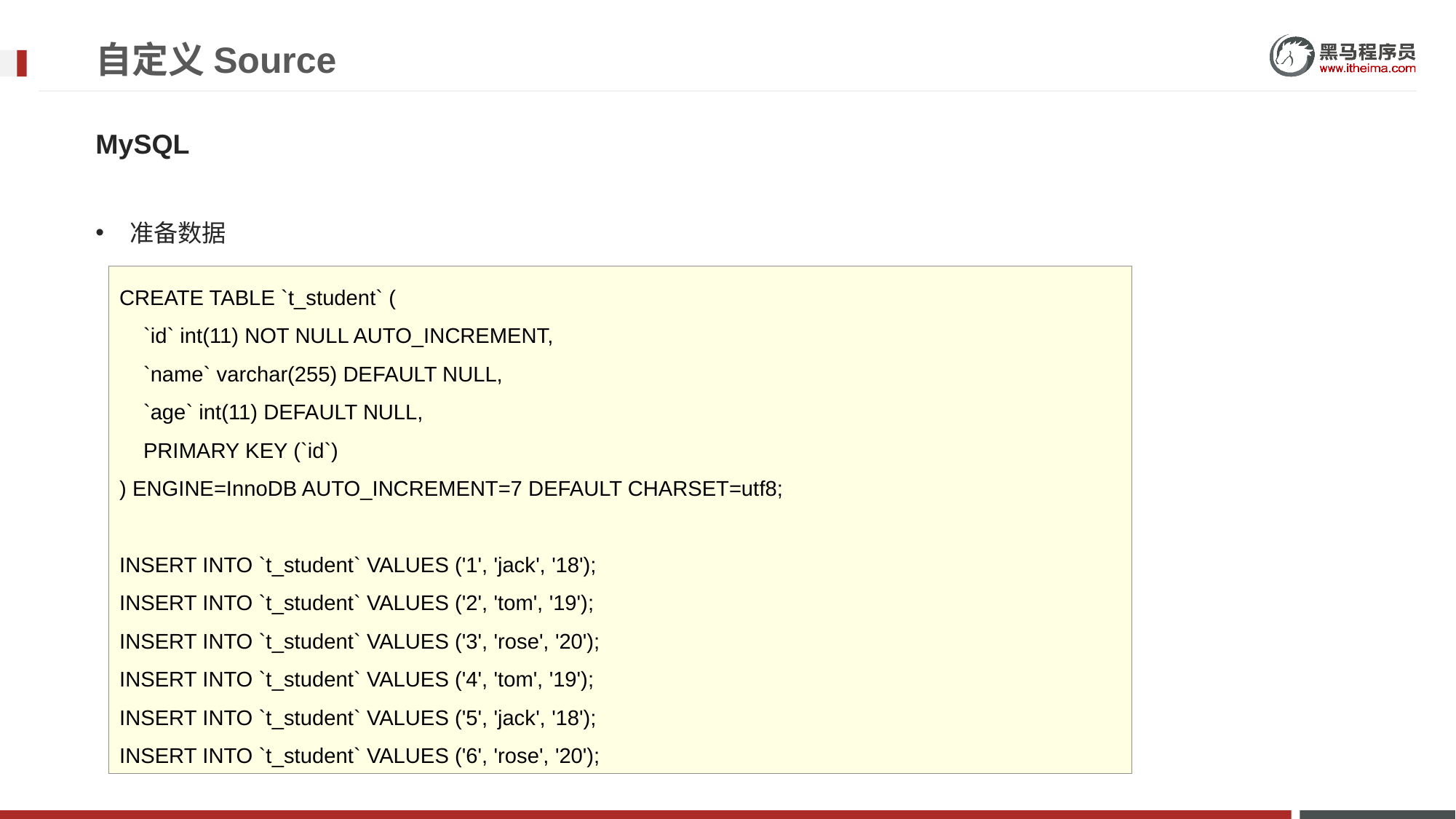

# 自定义Source
MySQL
准备数据

CREATE TABLE `t_student` (
    `id` int(11) NOT NULL AUTO_INCREMENT,
    `name` varchar(255) DEFAULT NULL,
    `age` int(11) DEFAULT NULL,
    PRIMARY KEY (`id`)
) ENGINE=InnoDB AUTO_INCREMENT=7 DEFAULT CHARSET=utf8;

INSERT INTO `t_student` VALUES ('1', 'jack', '18');
INSERT INTO `t_student` VALUES ('2', 'tom', '19');
INSERT INTO `t_student` VALUES ('3', 'rose', '20');
INSERT INTO `t_student` VALUES ('4', 'tom', '19');
INSERT INTO `t_student` VALUES ('5', 'jack', '18');
INSERT INTO `t_student` VALUES ('6', 'rose', '20');